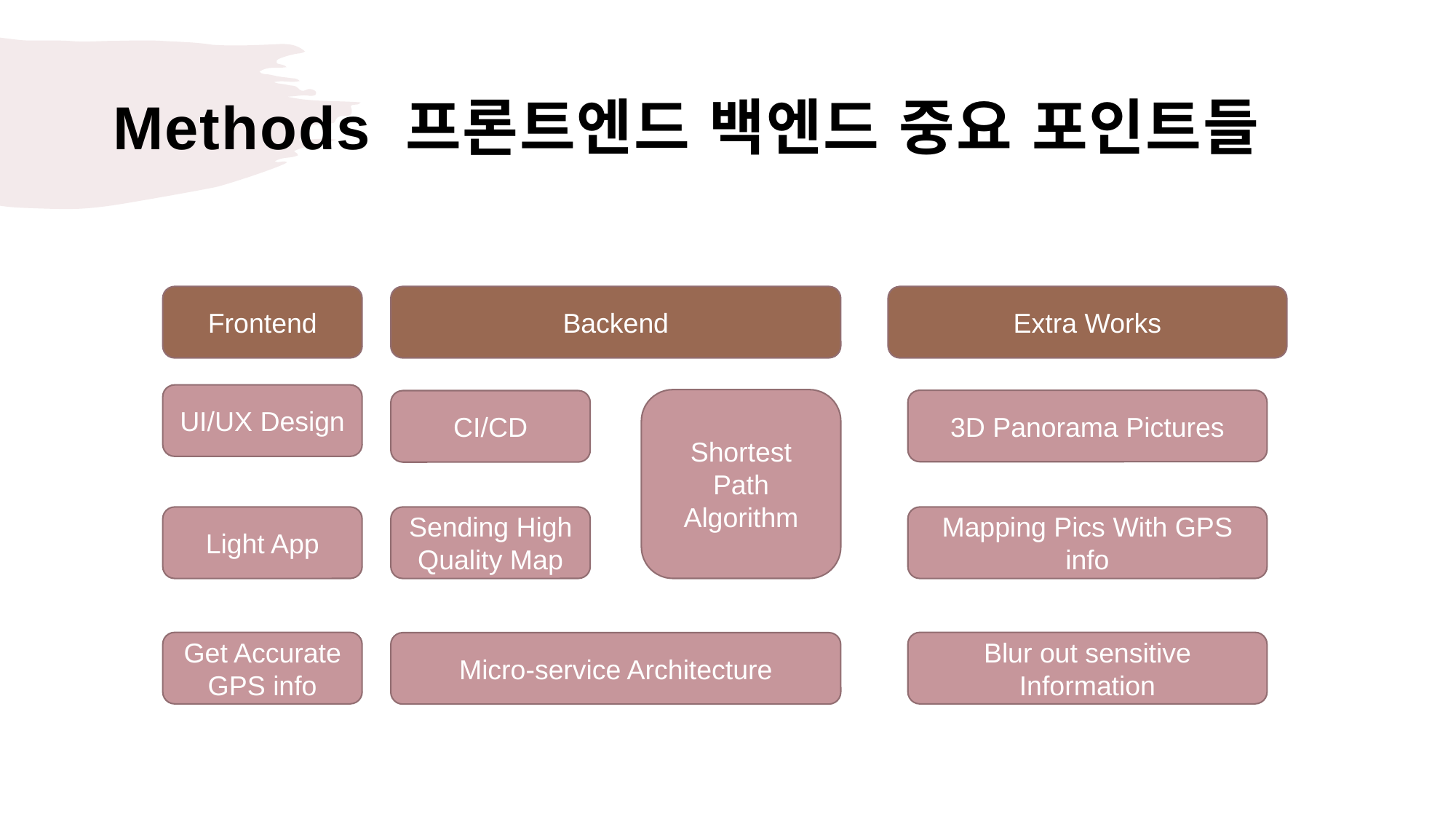

# Methods 프론트엔드 백엔드 중요 포인트들
Frontend
Backend
Extra Works
UI/UX Design
Shortest Path
Algorithm
3D Panorama Pictures
CI/CD
Light App
Sending High Quality Map
Mapping Pics With GPS info
Get Accurate
GPS info
Blur out sensitive Information
Micro-service Architecture